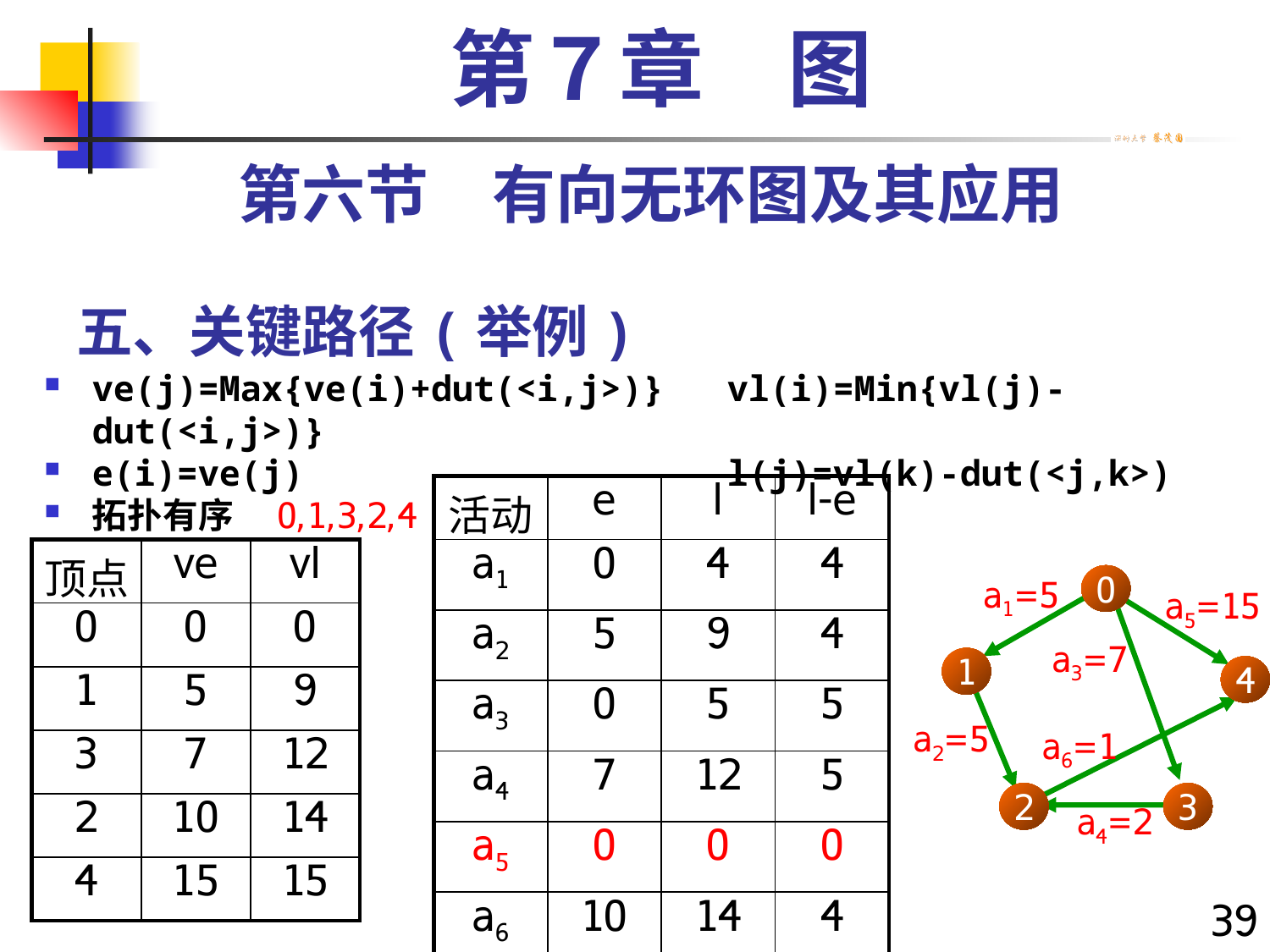

第７章　图
第六节　有向无环图及其应用
# 五、关键路径(举例)
ve(j)=Max{ve(i)+dut(<i,j>)} 	vl(i)=Min{vl(j)-dut(<i,j>)}
e(i)=ve(j)    			l(j)=vl(k)-dut(<j,k>)
拓扑有序　0,1,3,2,4
| 活动 | e | l | l-e |
| --- | --- | --- | --- |
| a1 | 0 | 4 | 4 |
| a2 | 5 | 9 | 4 |
| a3 | 0 | 5 | 5 |
| a4 | 7 | 12 | 5 |
| a5 | 0 | 0 | 0 |
| a6 | 10 | 14 | 4 |
| 顶点 | ve | vl |
| --- | --- | --- |
| 0 | 0 | 0 |
| 1 | 5 | 9 |
| 3 | 7 | 12 |
| 2 | 10 | 14 |
| 4 | 15 | 15 |
0

1
4

2
3

a1=5
a5=15
a3=7
a2=5
a6=1
a4=2
39